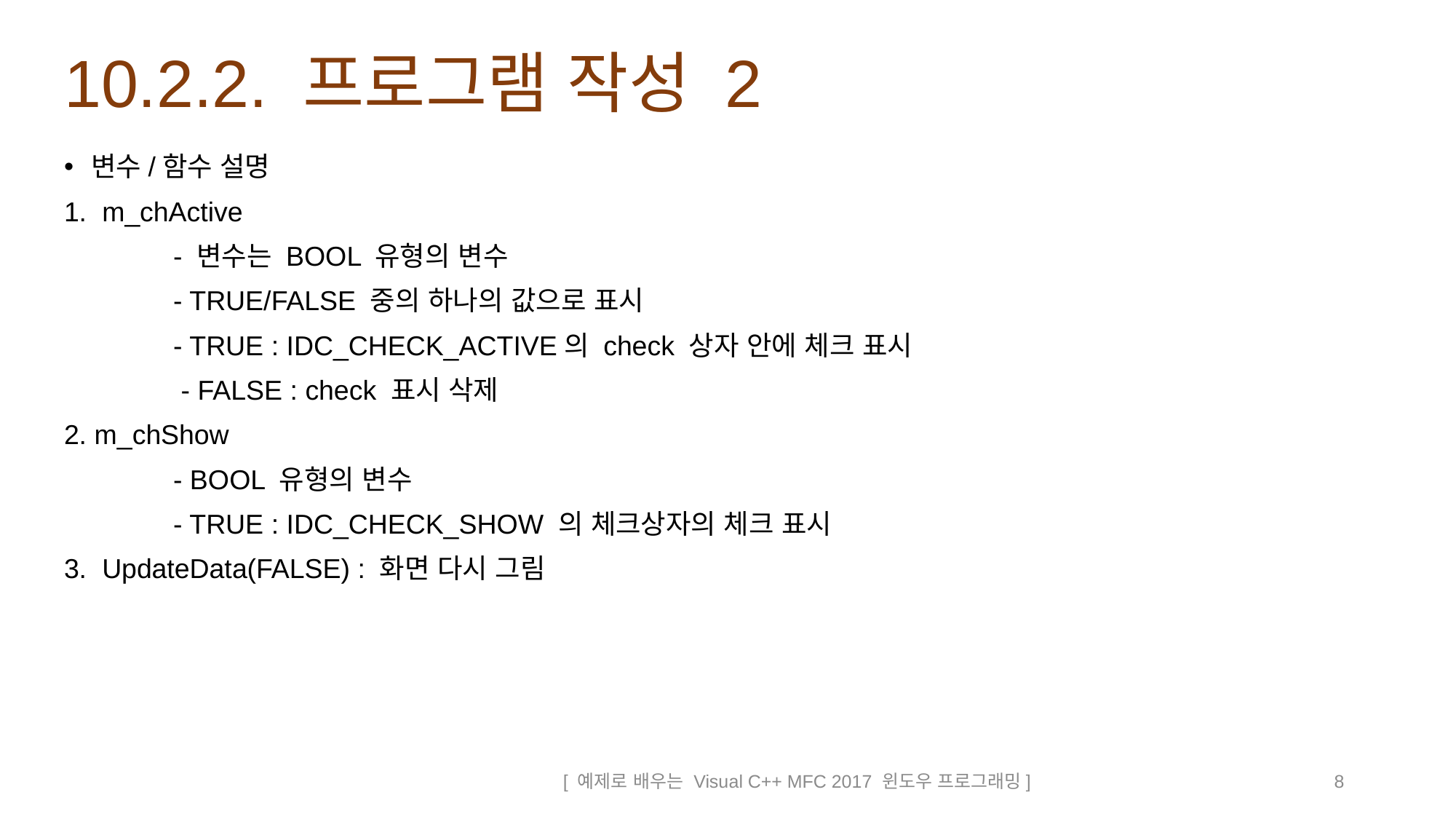

# 10.2.2. 프로그램 작성 2
변수/함수 설명
1.  m_chActive
	- 변수는 BOOL 유형의 변수
	- TRUE/FALSE 중의 하나의 값으로 표시
	- TRUE : IDC_CHECK_ACTIVE의 check 상자 안에 체크 표시
	 - FALSE : check 표시 삭제
2. m_chShow
	- BOOL 유형의 변수
	- TRUE : IDC_CHECK_SHOW 의 체크상자의 체크 표시
3.  UpdateData(FALSE) : 화면 다시 그림

[ 예제로 배우는 Visual C++ MFC 2017 윈도우 프로그래밍]
8